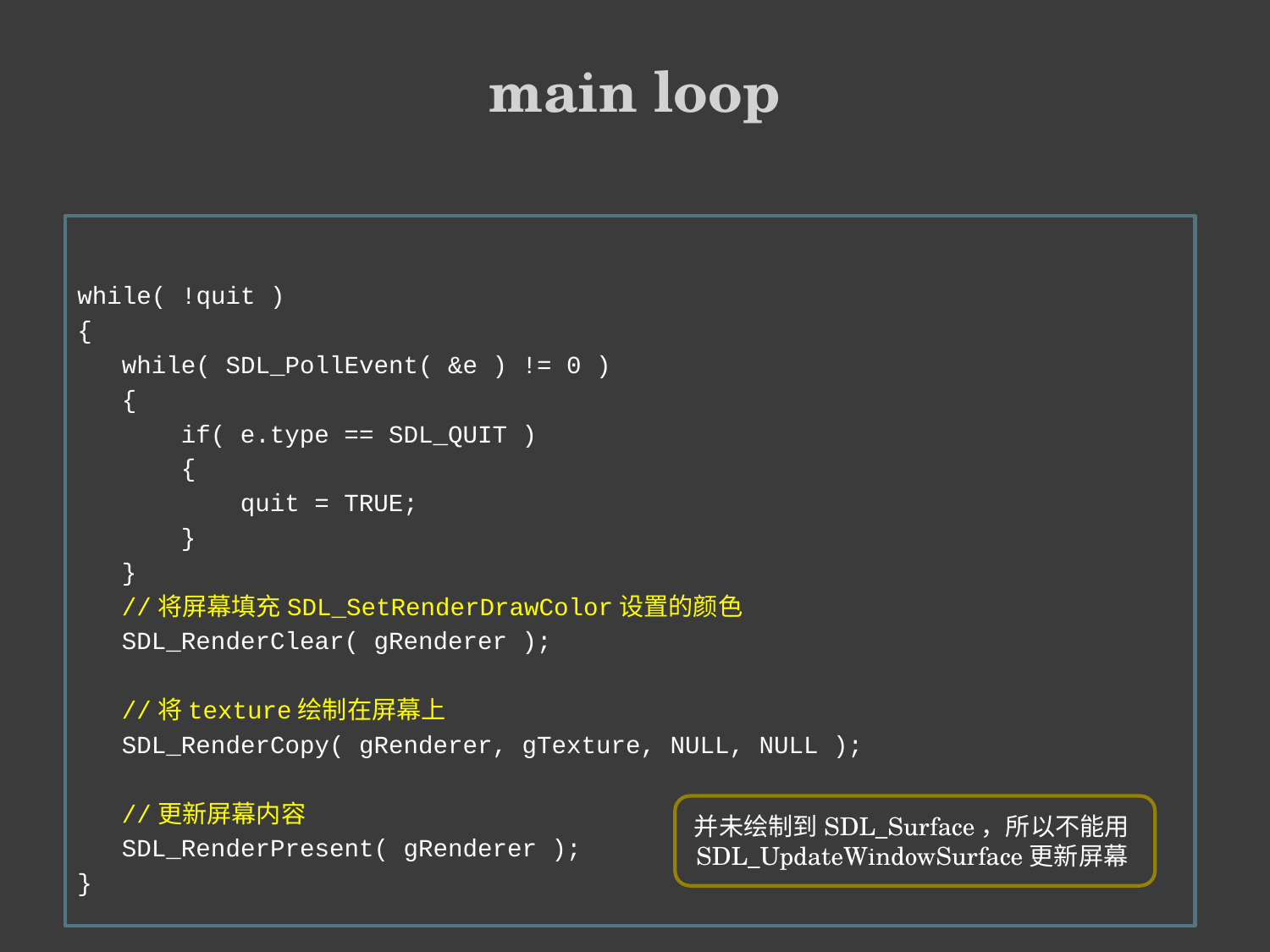

main loop

while( !quit )
{
   while( SDL_PollEvent( &e ) != 0 )
   {
       if( e.type == SDL_QUIT )
       {
           quit = TRUE;
       }
   }
   //将屏幕填充SDL_SetRenderDrawColor设置的颜色
   SDL_RenderClear( gRenderer );

   //将texture绘制在屏幕上
   SDL_RenderCopy( gRenderer, gTexture, NULL, NULL );

   //更新屏幕内容
   SDL_RenderPresent( gRenderer );
}
并未绘制到SDL_Surface，所以不能用SDL_UpdateWindowSurface更新屏幕